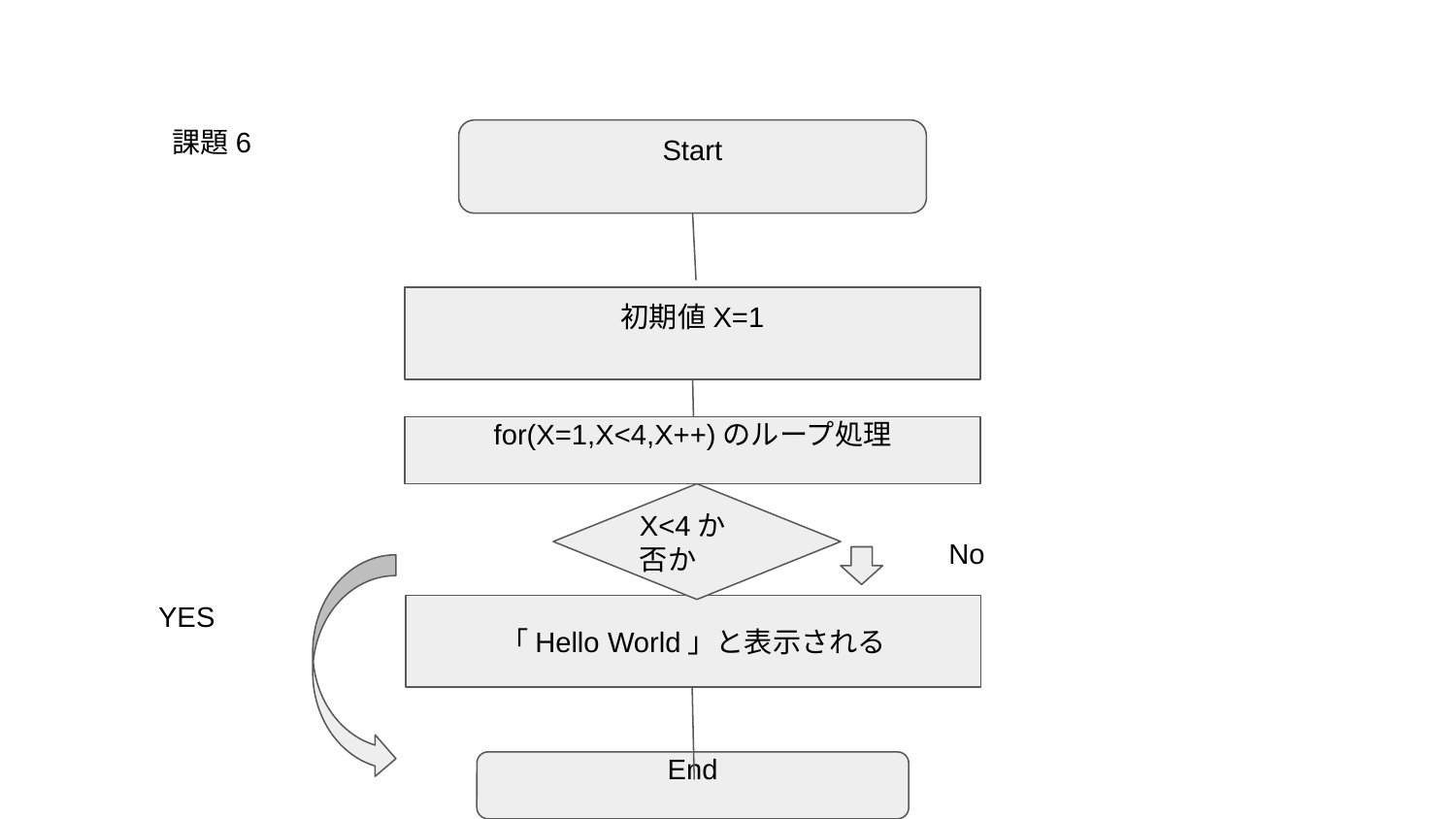

課題6

Start

初期値X=1

for(X=1,X<4,X++)のループ処理

X<4か否か
No

YES
「Hello World」と表示される
End